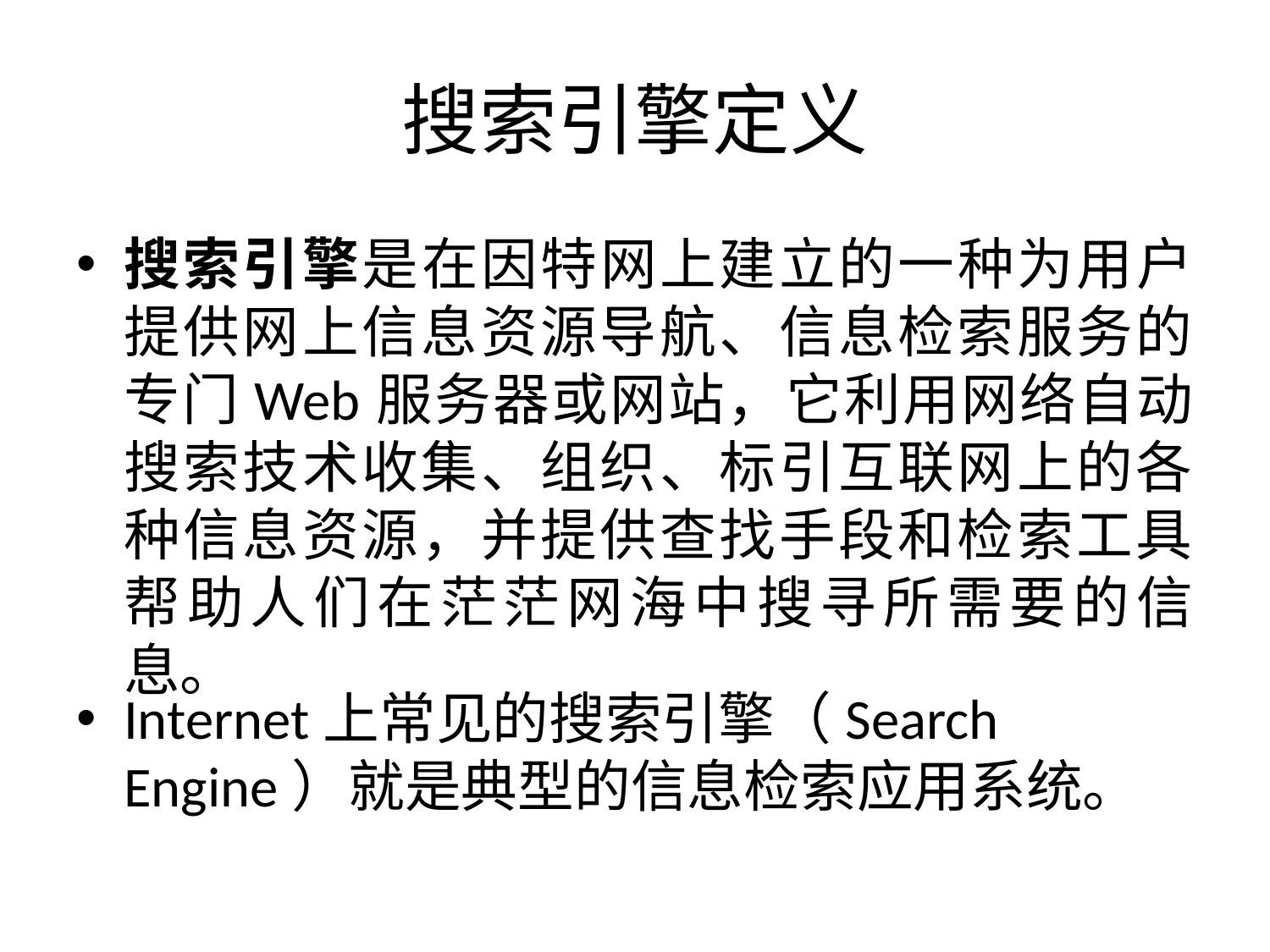

# 搜索引擎定义
搜索引擎是在因特网上建立的一种为用户提供网上信息资源导航、信息检索服务的专门Web服务器或网站，它利用网络自动搜索技术收集、组织、标引互联网上的各种信息资源，并提供查找手段和检索工具帮助人们在茫茫网海中搜寻所需要的信息。

Internet上常见的搜索引擎（Search Engine）就是典型的信息检索应用系统。